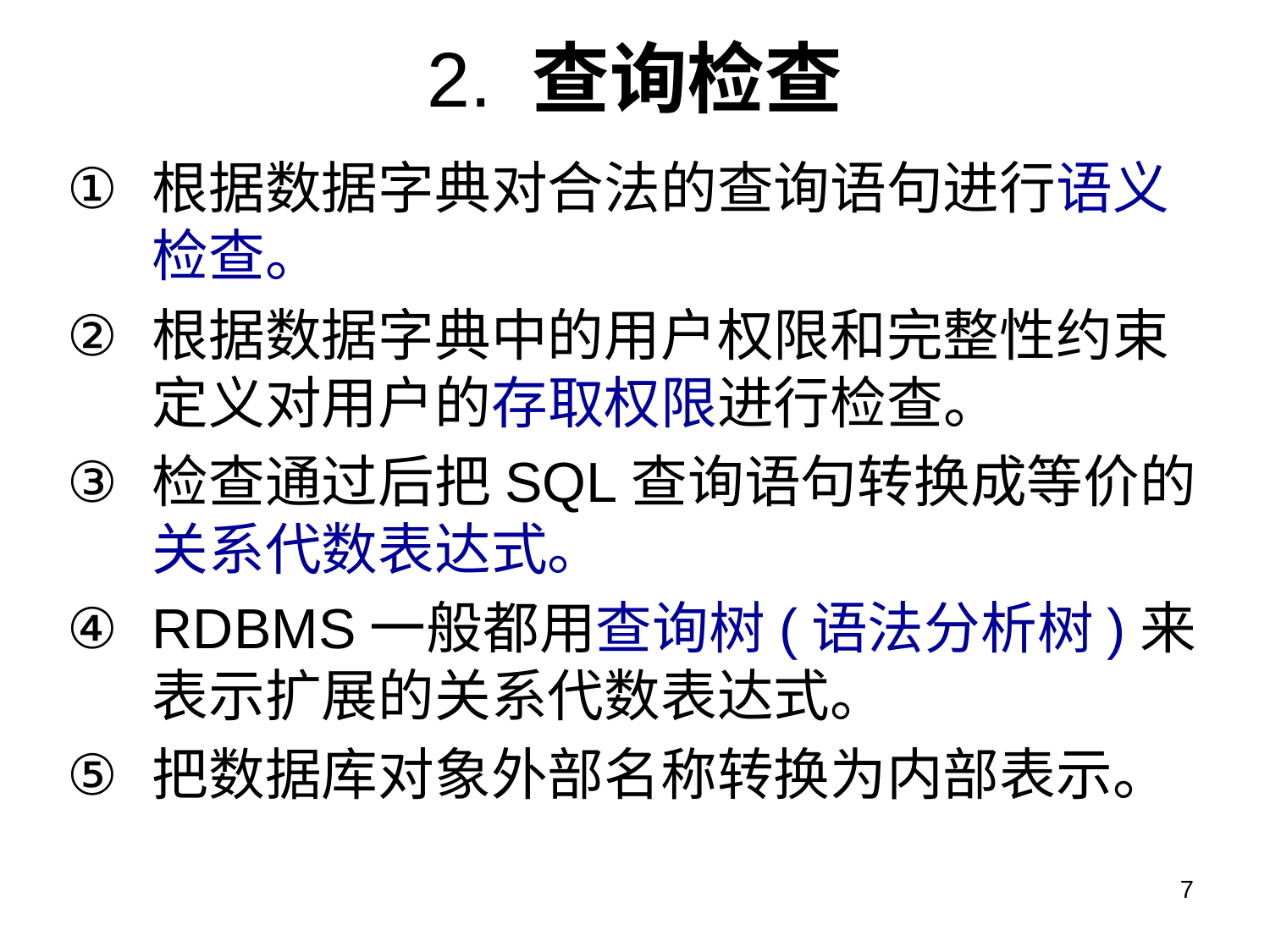

# 2. 查询检查
根据数据字典对合法的查询语句进行语义检查。
根据数据字典中的用户权限和完整性约束定义对用户的存取权限进行检查。
检查通过后把SQL查询语句转换成等价的关系代数表达式。
RDBMS一般都用查询树(语法分析树)来表示扩展的关系代数表达式。
把数据库对象外部名称转换为内部表示。
7